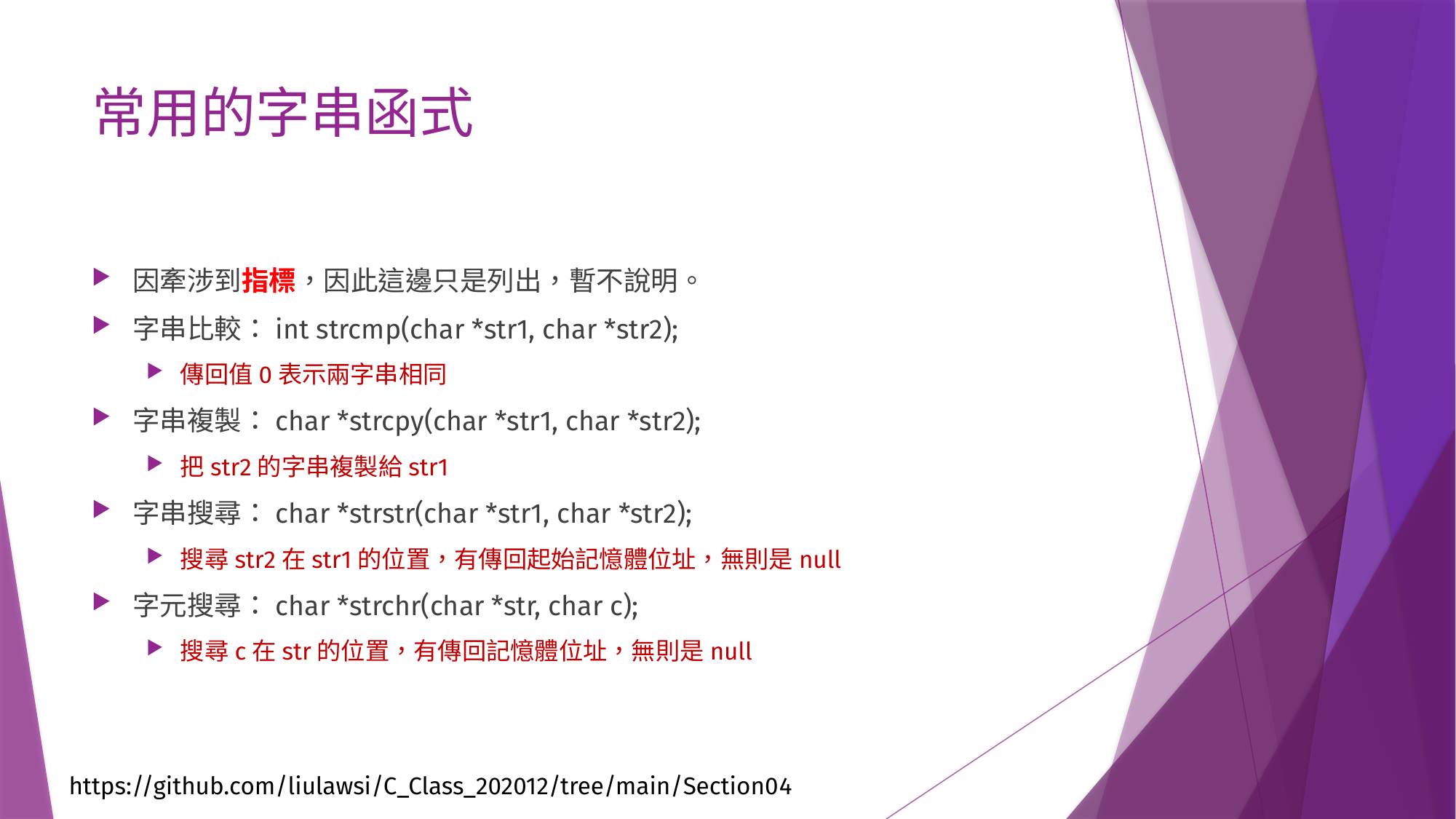

# 常用的字串函式
因牽涉到指標，因此這邊只是列出，暫不說明。
字串比較：int strcmp(char *str1, char *str2);
傳回值0表示兩字串相同
字串複製：char *strcpy(char *str1, char *str2);
把str2的字串複製給str1
字串搜尋：char *strstr(char *str1, char *str2);
搜尋str2在str1的位置，有傳回起始記憶體位址，無則是null
字元搜尋：char *strchr(char *str, char c);
搜尋c在str的位置，有傳回記憶體位址，無則是null